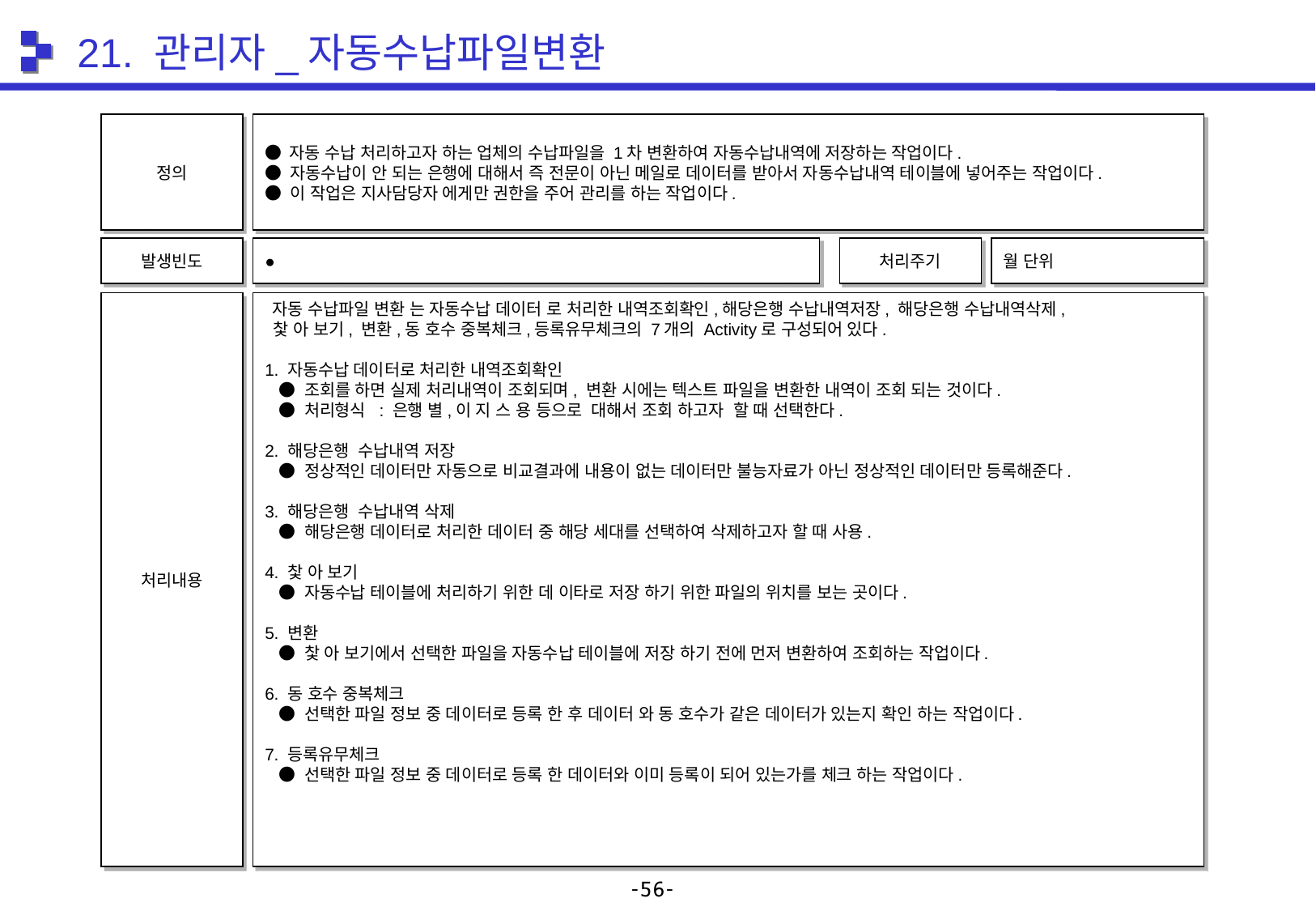

21. 관리자_자동수납파일변환
정의

● 자동 수납 처리하고자 하는 업체의 수납파일을 1차 변환하여 자동수납내역에 저장하는 작업이다.
● 자동수납이 안 되는 은행에 대해서 즉 전문이 아닌 메일로 데이터를 받아서 자동수납내역 테이블에 넣어주는 작업이다.
● 이 작업은 지사담당자 에게만 권한을 주어 관리를 하는 작업이다.

발생빈도
●
처리주기
월 단위
처리내용
 자동 수납파일 변환 는 자동수납 데이터 로 처리한 내역조회확인,해당은행 수납내역저장, 해당은행 수납내역삭제,
 찿 아 보기, 변환,동 호수 중복체크,등록유무체크의 7개의 Activity로 구성되어 있다.

1. 자동수납 데이터로 처리한 내역조회확인
   ● 조회를 하면 실제 처리내역이 조회되며, 변환 시에는 텍스트 파일을 변환한 내역이 조회 되는 것이다.
   ● 처리형식  : 은행 별,이 지 스 용 등으로  대해서 조회 하고자  할 때 선택한다.

2. 해당은행  수납내역 저장
   ● 정상적인 데이터만 자동으로 비교결과에 내용이 없는 데이터만 불능자료가 아닌 정상적인 데이터만 등록해준다.

3. 해당은행  수납내역 삭제
   ● 해당은행 데이터로 처리한 데이터 중 해당 세대를 선택하여 삭제하고자 할 때 사용.

4. 찿 아 보기
   ● 자동수납 테이블에 처리하기 위한 데 이타로 저장 하기 위한 파일의 위치를 보는 곳이다.

5. 변환
   ● 찿 아 보기에서 선택한 파일을 자동수납 테이블에 저장 하기 전에 먼저 변환하여 조회하는 작업이다.

6. 동 호수 중복체크
   ● 선택한 파일 정보 중 데이터로 등록 한 후 데이터 와 동 호수가 같은 데이터가 있는지 확인 하는 작업이다.

7. 등록유무체크
   ● 선택한 파일 정보 중 데이터로 등록 한 데이터와 이미 등록이 되어 있는가를 체크 하는 작업이다.